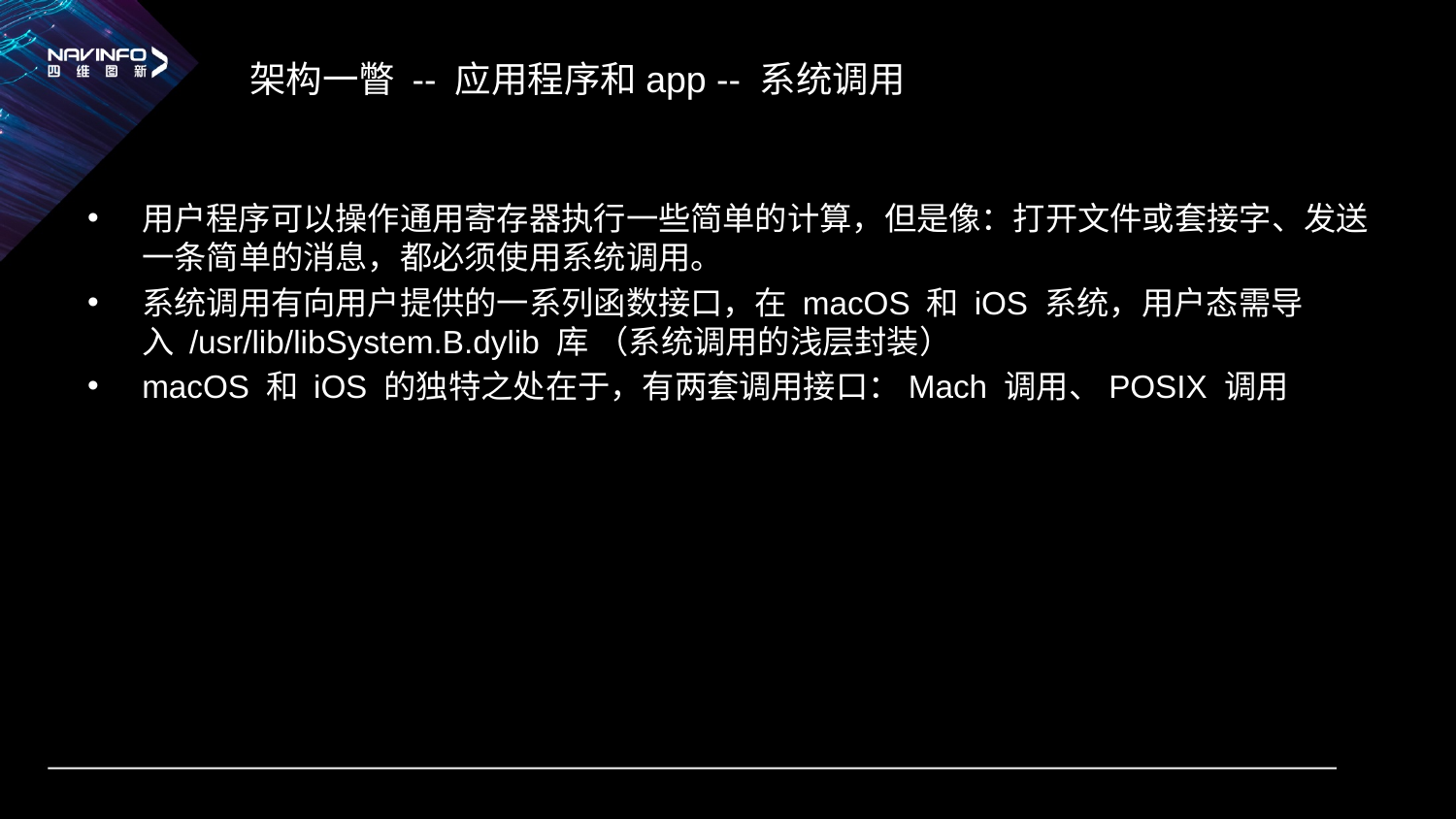

# 架构一瞥 -- 应用程序和app -- 系统调用
用户程序可以操作通用寄存器执行一些简单的计算，但是像：打开文件或套接字、发送一条简单的消息，都必须使用系统调用。
系统调用有向用户提供的一系列函数接口，在 macOS 和 iOS 系统，用户态需导入 /usr/lib/libSystem.B.dylib 库 （系统调用的浅层封装）
macOS 和 iOS 的独特之处在于，有两套调用接口：Mach 调用、POSIX 调用